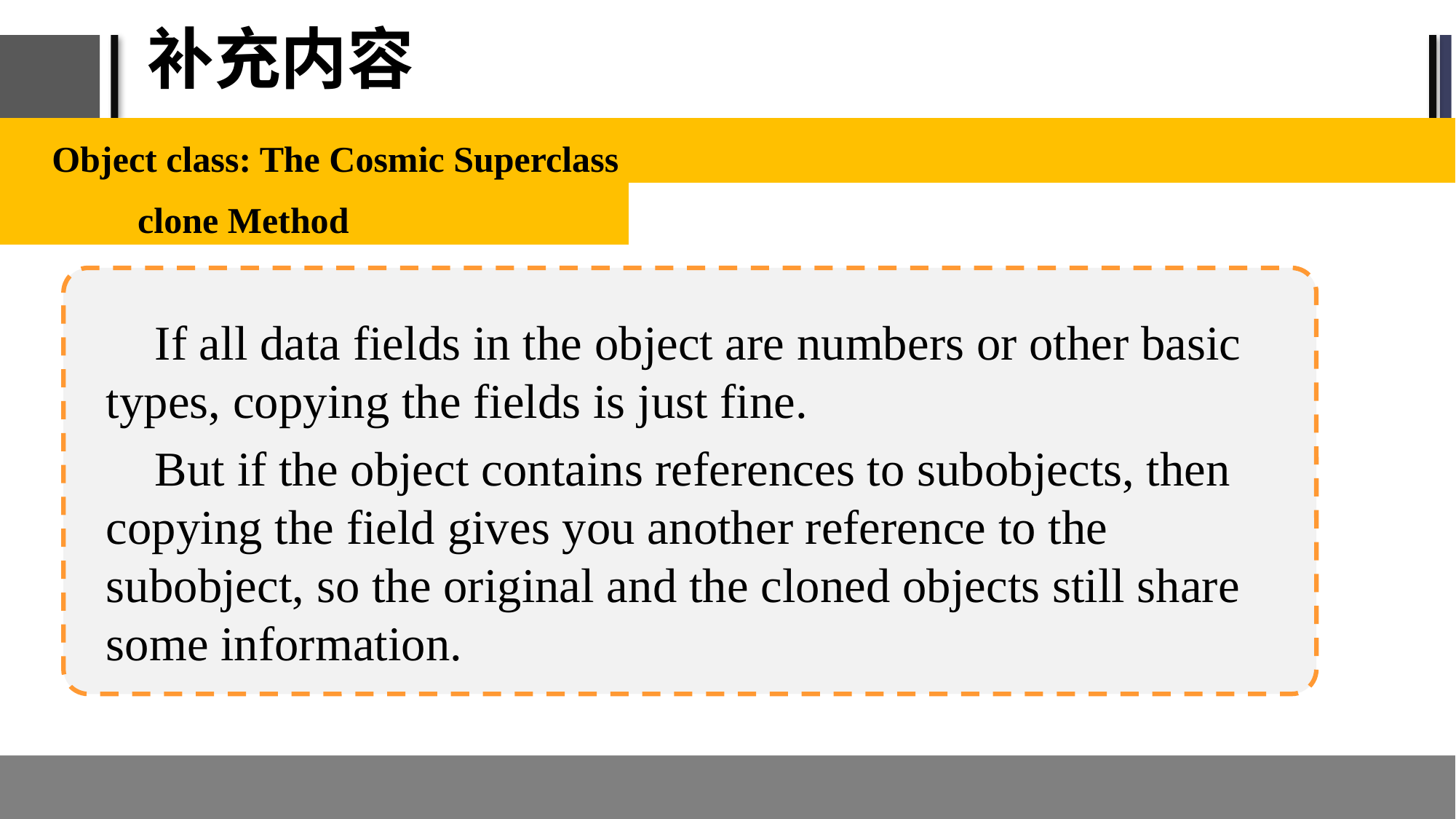

# 补充内容

Object class: The Cosmic Superclass

	clone Method

    If all data fields in the object are numbers or other basic types, copying the fields is just fine.
    But if the object contains references to subobjects, then copying the field gives you another reference to the subobject, so the original and the cloned objects still share some information.